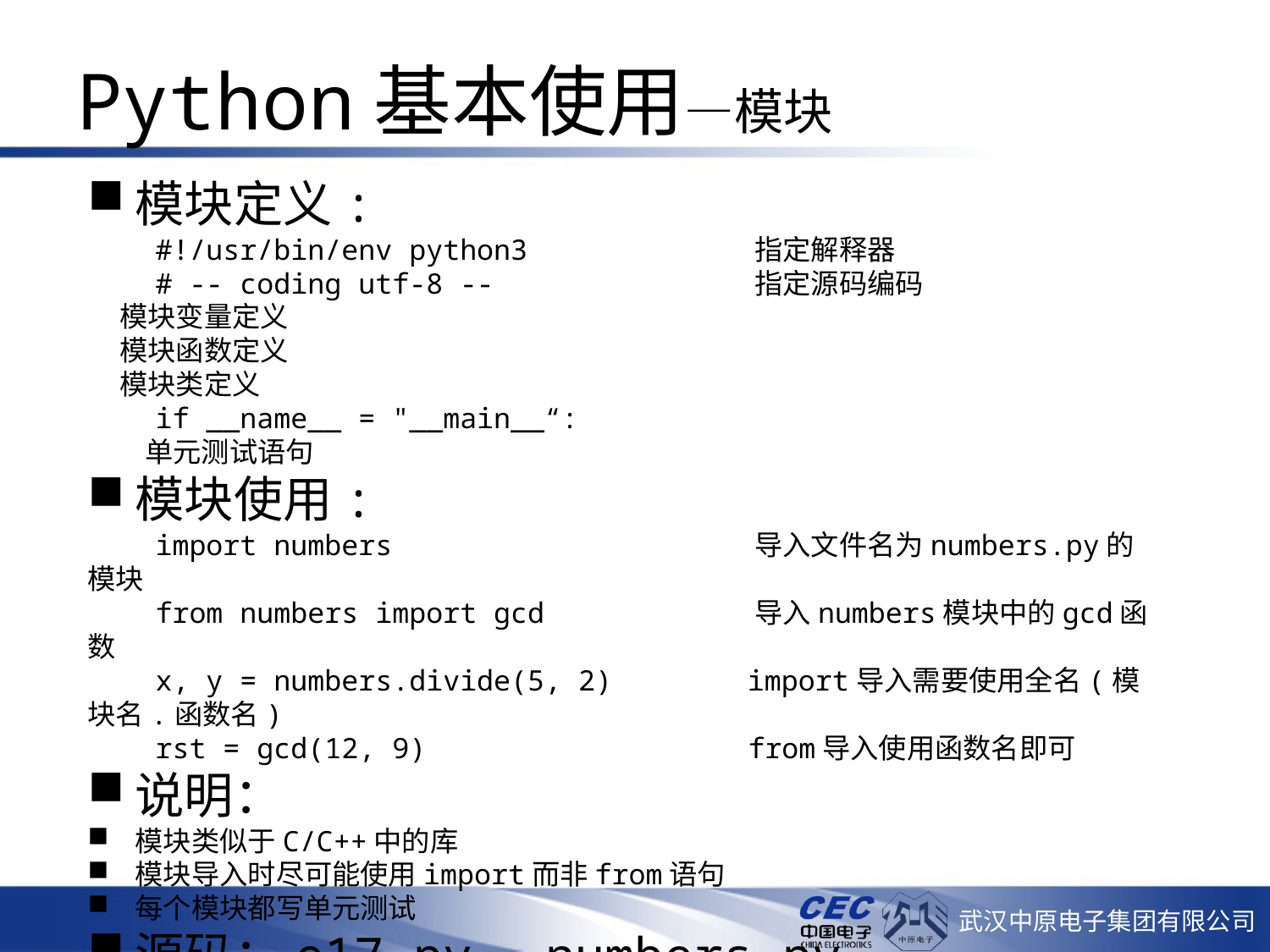

# Python基本使用—模块
模块定义:
    #!/usr/bin/env python3             指定解释器
    # -- coding utf-8 --               指定源码编码
    模块变量定义
    模块函数定义
    模块类定义
    if __name__ = "__main__“:
        单元测试语句
模块使用:
    import numbers                     导入文件名为numbers.py的模块
    from numbers import gcd            导入numbers模块中的gcd函数
    x, y = numbers.divide(5, 2)        import导入需要使用全名(模块名.函数名)
    rst = gcd(12, 9)                   from导入使用函数名即可
说明：
模块类似于C/C++中的库
模块导入时尽可能使用import而非from语句
每个模块都写单元测试
源码：e17.py、numbers.py